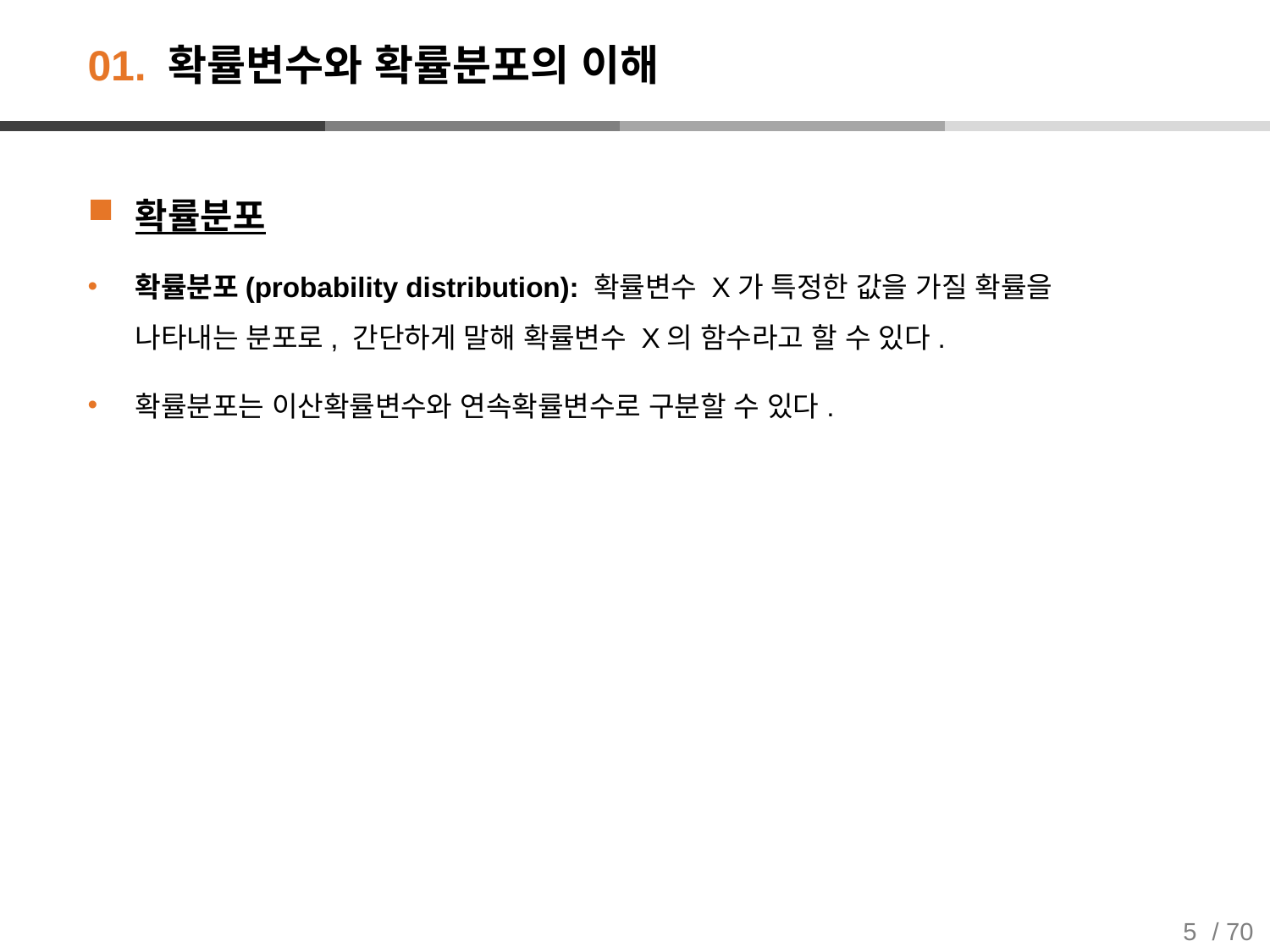

# 01. 확률변수와 확률분포의 이해
확률분포
확률분포(probability distribution): 확률변수 X가 특정한 값을 가질 확률을 나타내는 분포로, 간단하게 말해 확률변수 X의 함수라고 할 수 있다.
확률분포는 이산확률변수와 연속확률변수로 구분할 수 있다.